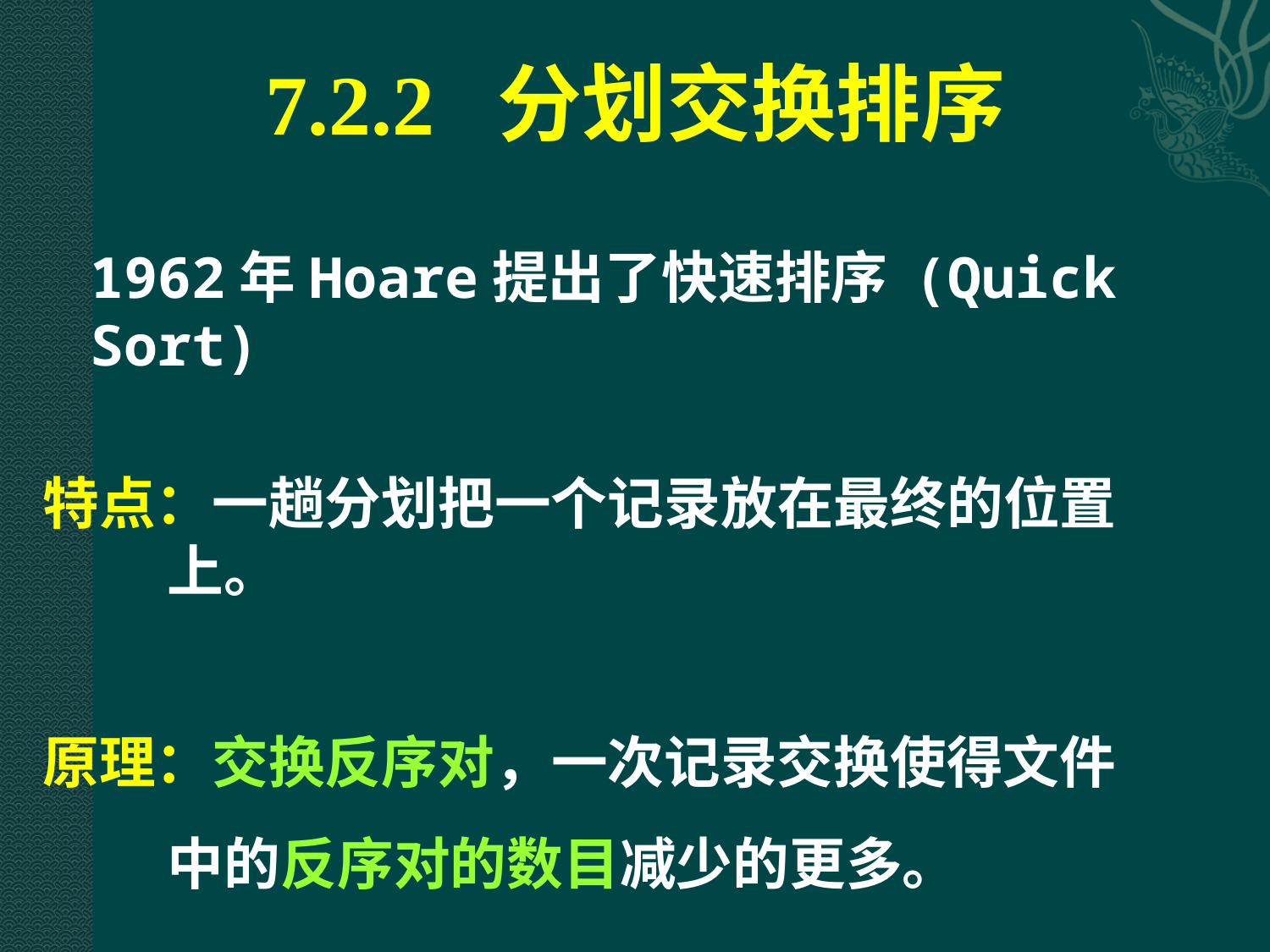

7.2.2  分划交换排序

	1962年Hoare提出了快速排序 (Quick Sort)

特点：一趟分划把一个记录放在最终的位置
      上。

原理：交换反序对，一次记录交换使得文件
      中的反序对的数目减少的更多。